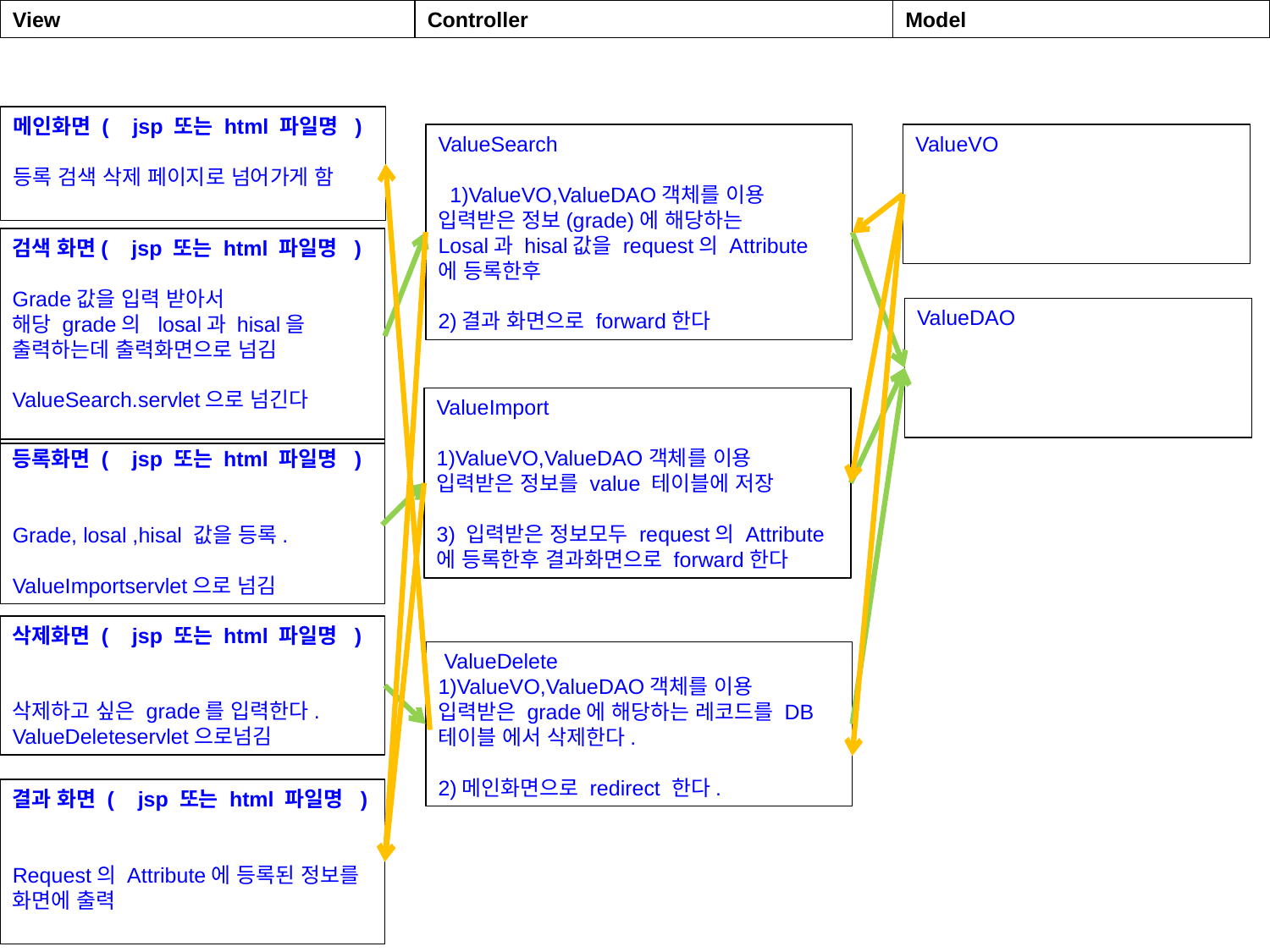

View
Controller
Model
메인화면 (    jsp 또는 html 파일명  )
등록 검색 삭제 페이지로 넘어가게 함
ValueSearch

  1)ValueVO,ValueDAO객체를 이용
입력받은 정보(grade)에 해당하는
Losal과 hisal값을 request의 Attribute
에 등록한후

2)결과 화면으로 forward한다
ValueVO

검색 화면(    jsp 또는 html 파일명  )
Grade값을 입력 받아서
해당 grade의  losal과 hisal을 출력하는데 출력화면으로 넘김

ValueSearch.servlet으로 넘긴다

ValueDAO

ValueImport

1)ValueVO,ValueDAO객체를 이용
입력받은 정보를 value 테이블에 저장

3) 입력받은 정보모두 request의 Attribute
에 등록한후 결과화면으로 forward한다
등록화면 (    jsp 또는 html 파일명  )

Grade, losal ,hisal 값을 등록.

ValueImportservlet으로 넘김
삭제화면 (    jsp 또는 html 파일명  )

삭제하고 싶은 grade를 입력한다.
ValueDeleteservlet으로넘김
 ValueDelete
1)ValueVO,ValueDAO객체를 이용
입력받은 grade에 해당하는 레코드를 DB 테이블 에서 삭제한다.

2)메인화면으로 redirect 한다.
결과 화면 (    jsp 또는 html 파일명  )

Request의 Attribute에 등록된 정보를 화면에 출력